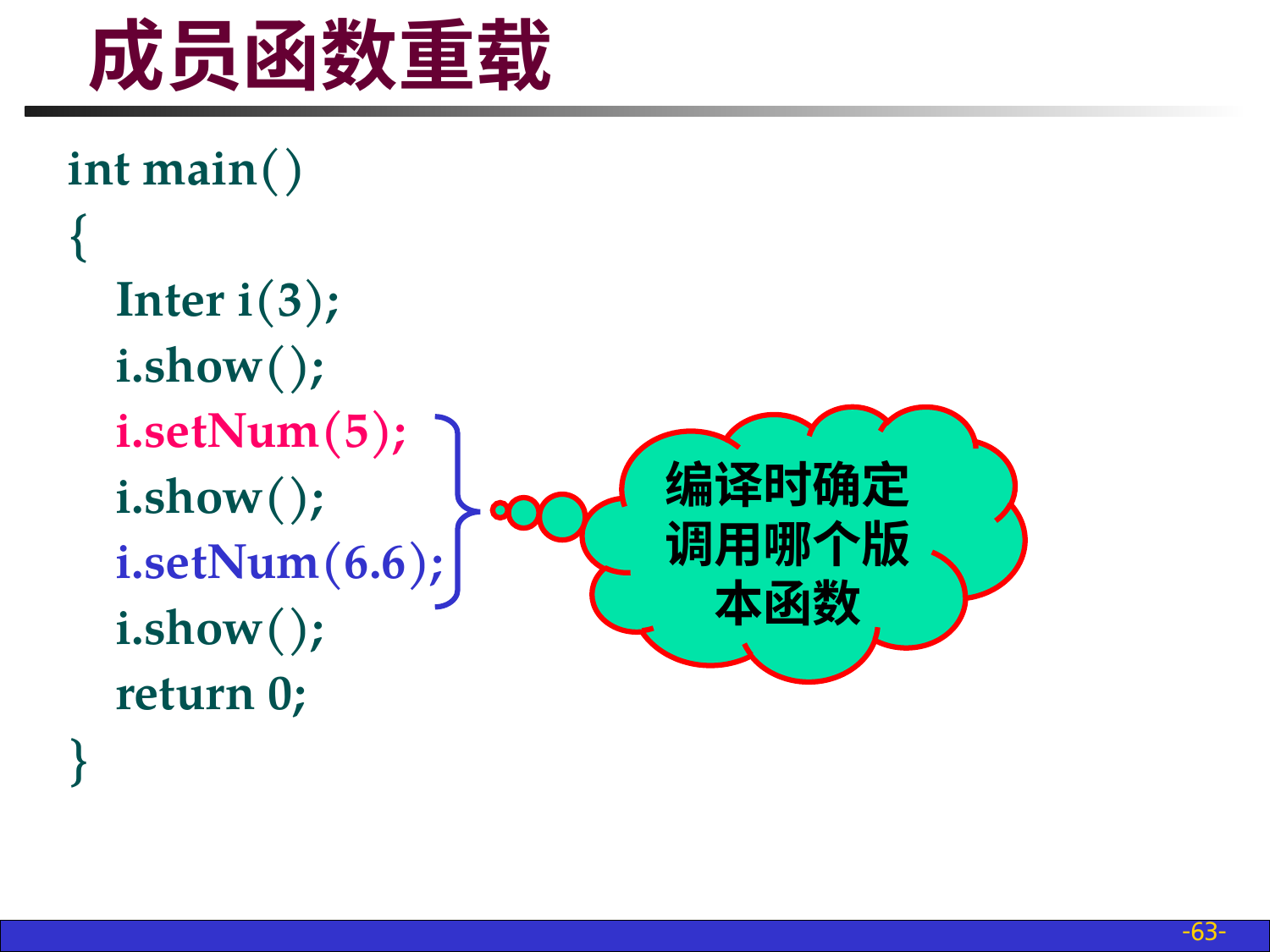

# 成员函数重载
int main()
{
	Inter i(3);
	i.show();
	i.setNum(5);
	i.show();
	i.setNum(6.6);
	i.show();
	return 0;
}
编译时确定调用哪个版本函数

-63-